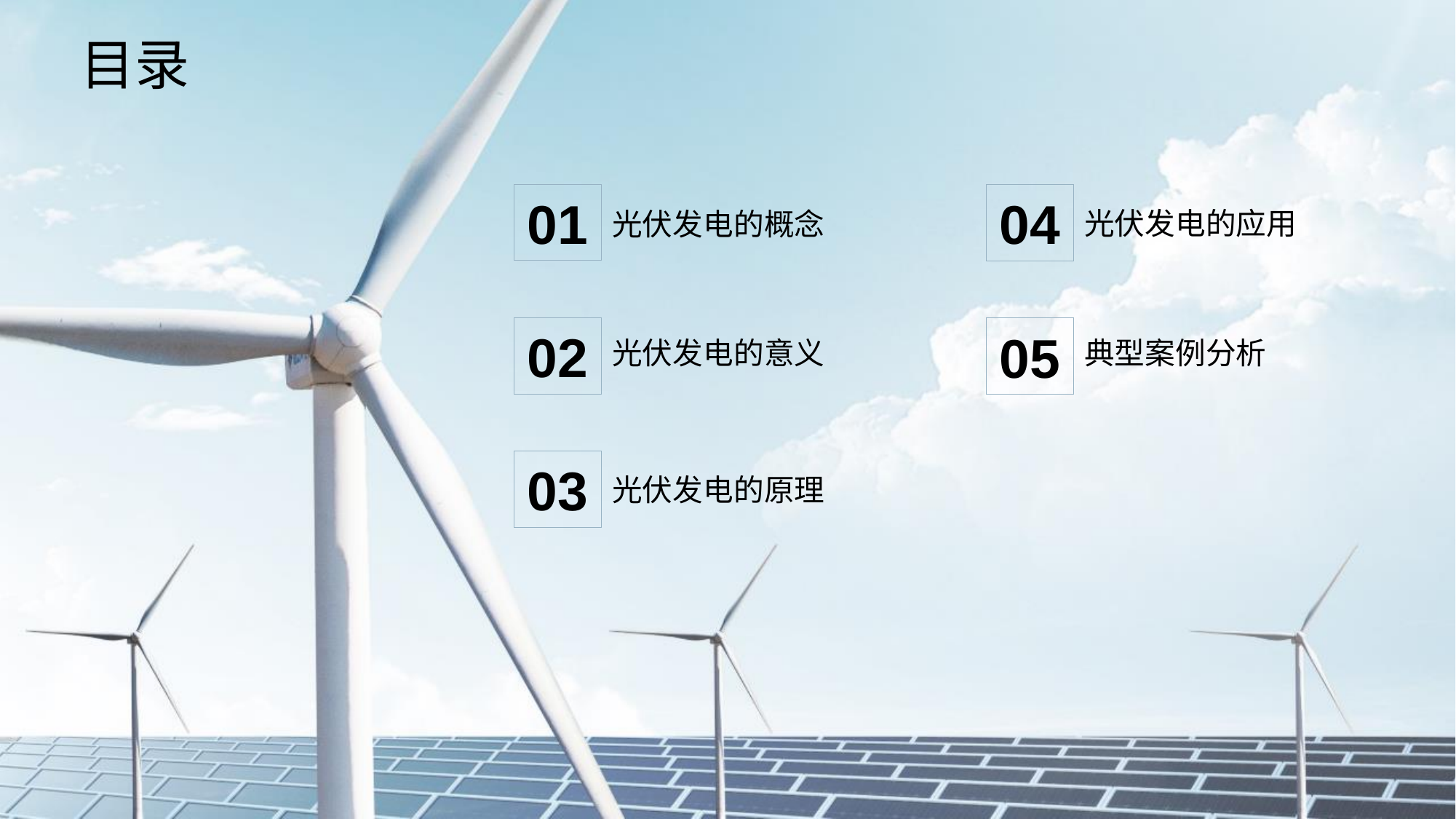

目录
01
04
光伏发电的应用
光伏发电的概念
02
05
光伏发电的意义
典型案例分析
03
光伏发电的原理